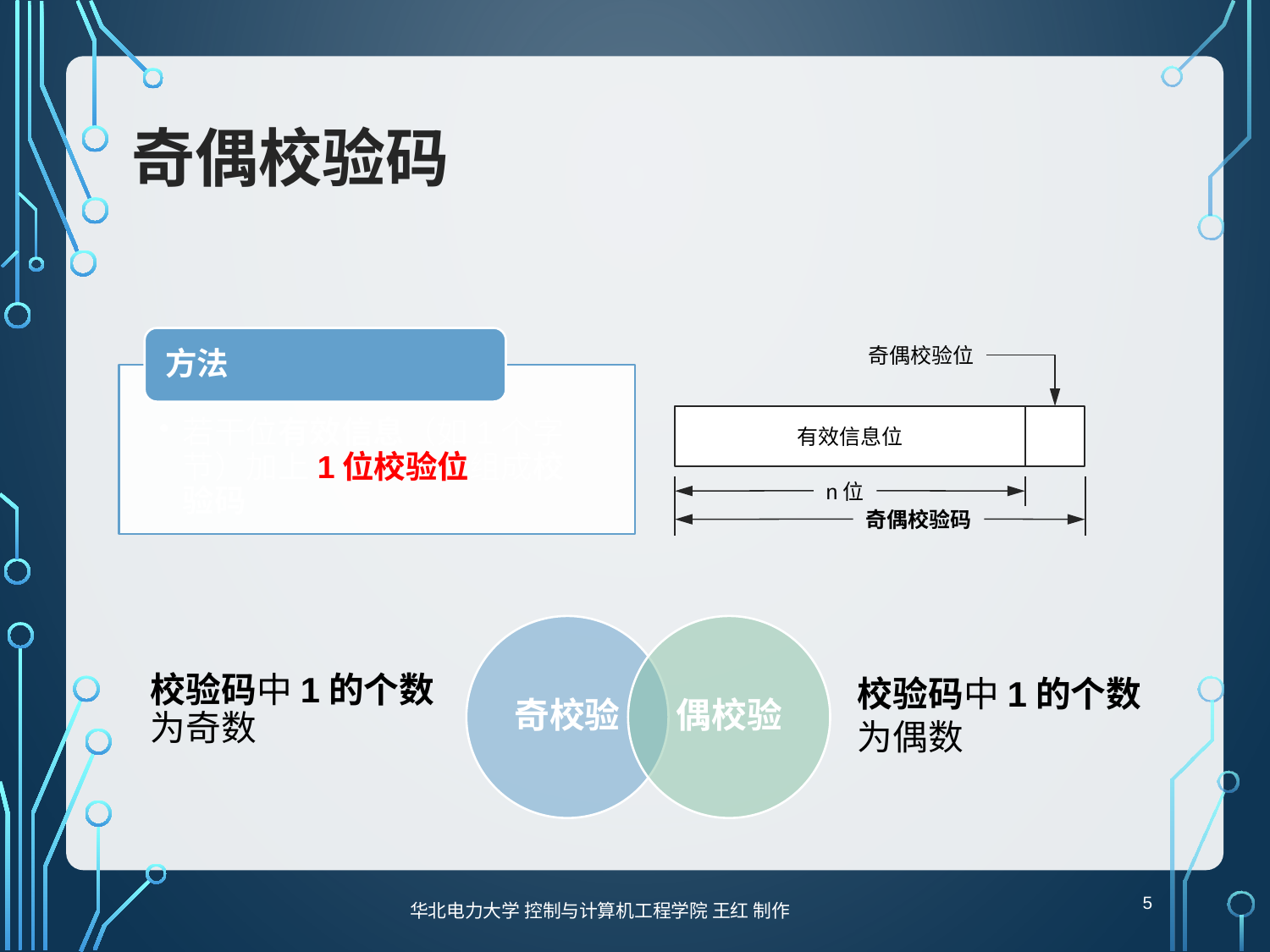

# 奇偶校验码
若干位有效信息（如1个字节）加上1位校验位组成校验码
方法
奇偶校验位
有效信息位

n位
奇偶校验码
奇校验
偶校验
校验码中1的个数为奇数
校验码中1的个数为偶数
5
华北电力大学 控制与计算机工程学院 王红 制作